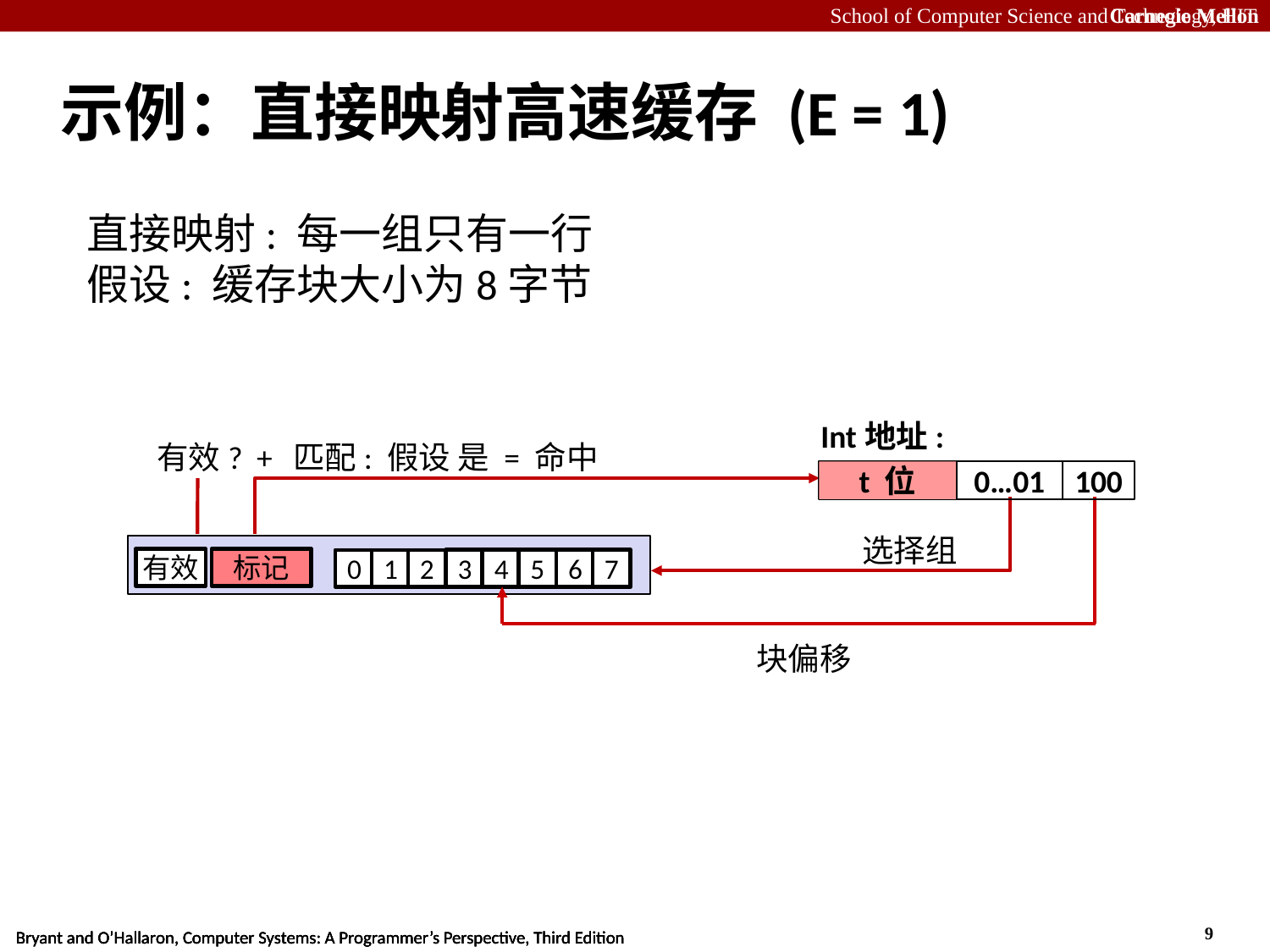

Carnegie Mellon
# 示例：直接映射高速缓存 (E = 1)
直接映射: 每一组只有一行
假设: 缓存块大小为8字节
Int地址:
有效?
+	匹配: 假设 是 = 命中

t 位
0…01
100

选择组

有效
标记
3
4
5
6
7
0
1
2
块偏移